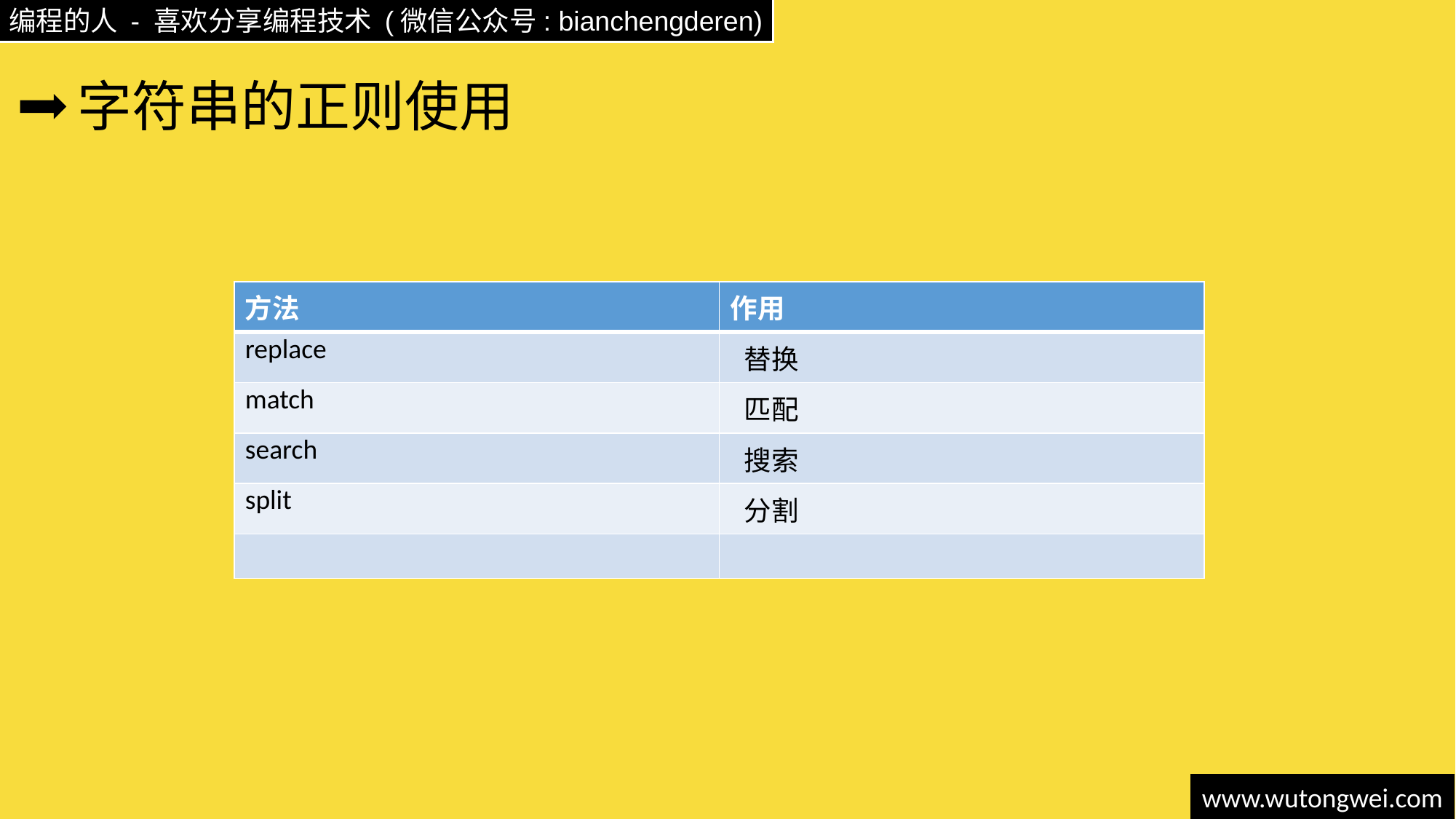

# 字符串的正则使用
| 方法 | 作用 |
| --- | --- |
| replace | 替换 |
| match | 匹配 |
| search | 搜索 |
| split | 分割 |
|  |  |